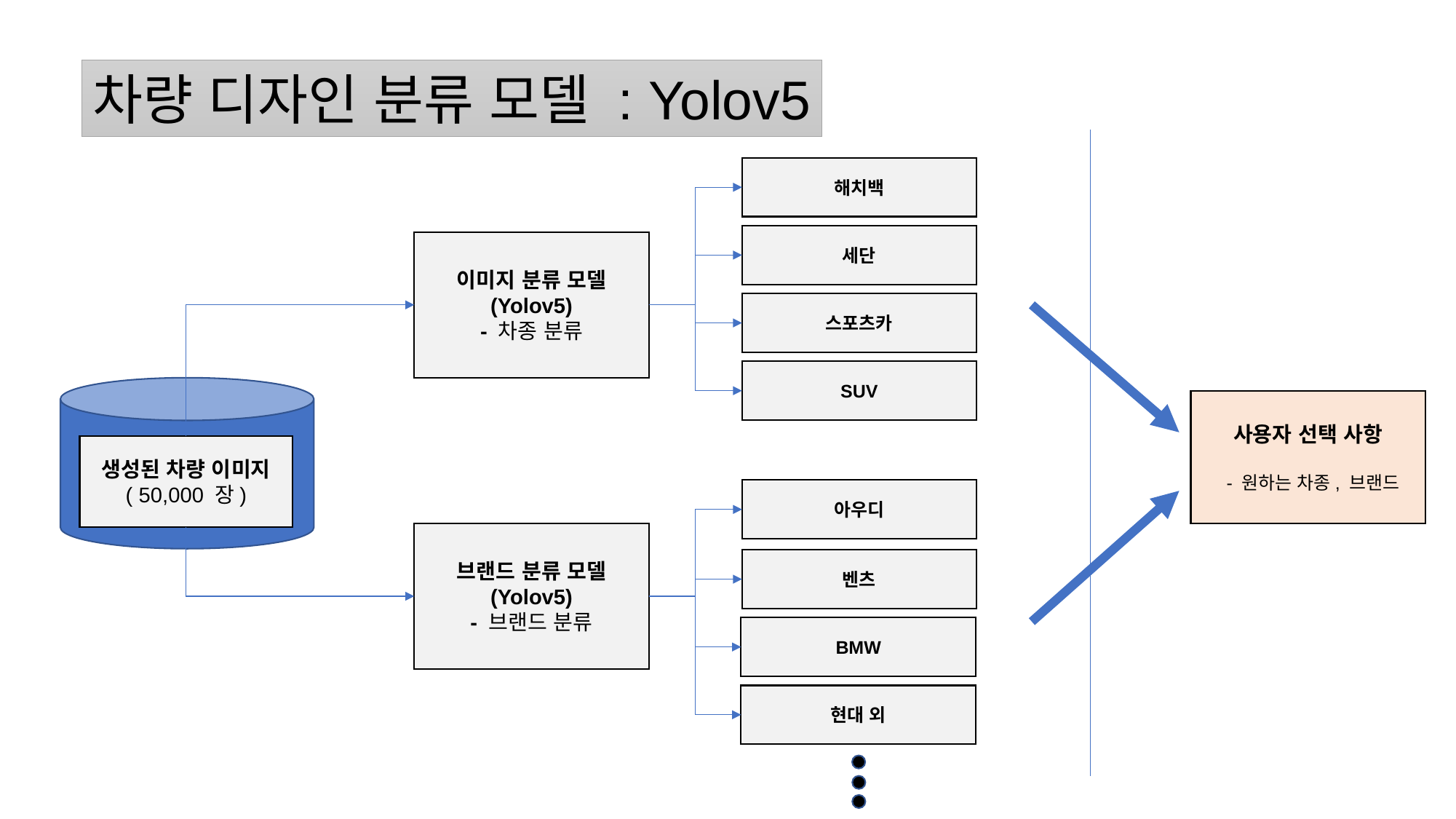

차량 디자인 분류 모델 : Yolov5
해치백
세단
이미지 분류 모델
(Yolov5)
- 차종 분류
스포츠카
SUV

사용자 선택 사항

  - 원하는 차종, 브랜드
생성된 차량 이미지
( 50,000 장)
아우디
브랜드 분류 모델
(Yolov5)
- 브랜드 분류
벤츠
BMW
현대 외